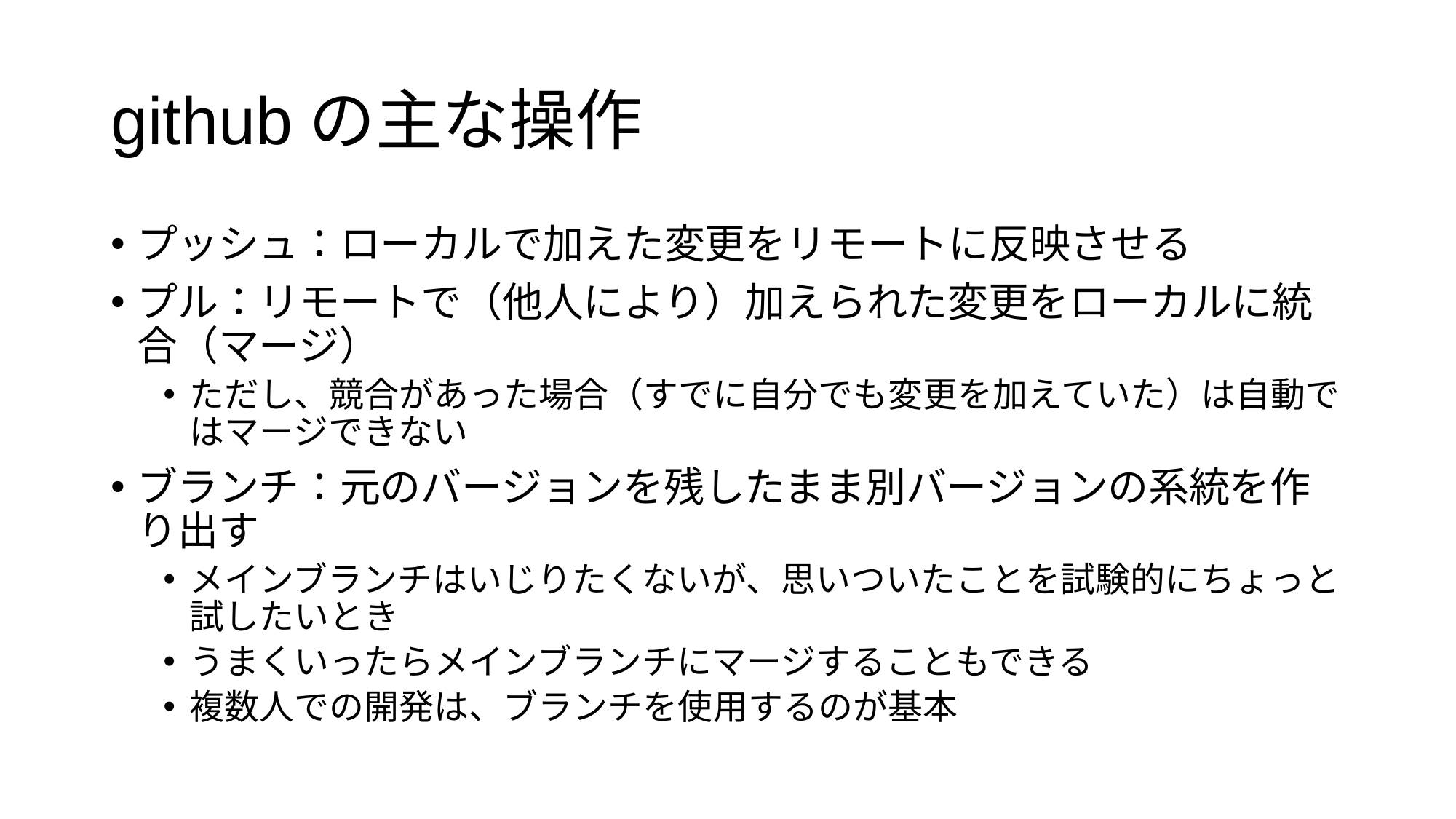

# githubの主な操作
プッシュ：ローカルで加えた変更をリモートに反映させる
プル：リモートで（他人により）加えられた変更をローカルに統合（マージ）
ただし、競合があった場合（すでに自分でも変更を加えていた）は自動ではマージできない
ブランチ：元のバージョンを残したまま別バージョンの系統を作り出す
メインブランチはいじりたくないが、思いついたことを試験的にちょっと試したいとき
うまくいったらメインブランチにマージすることもできる
複数人での開発は、ブランチを使用するのが基本